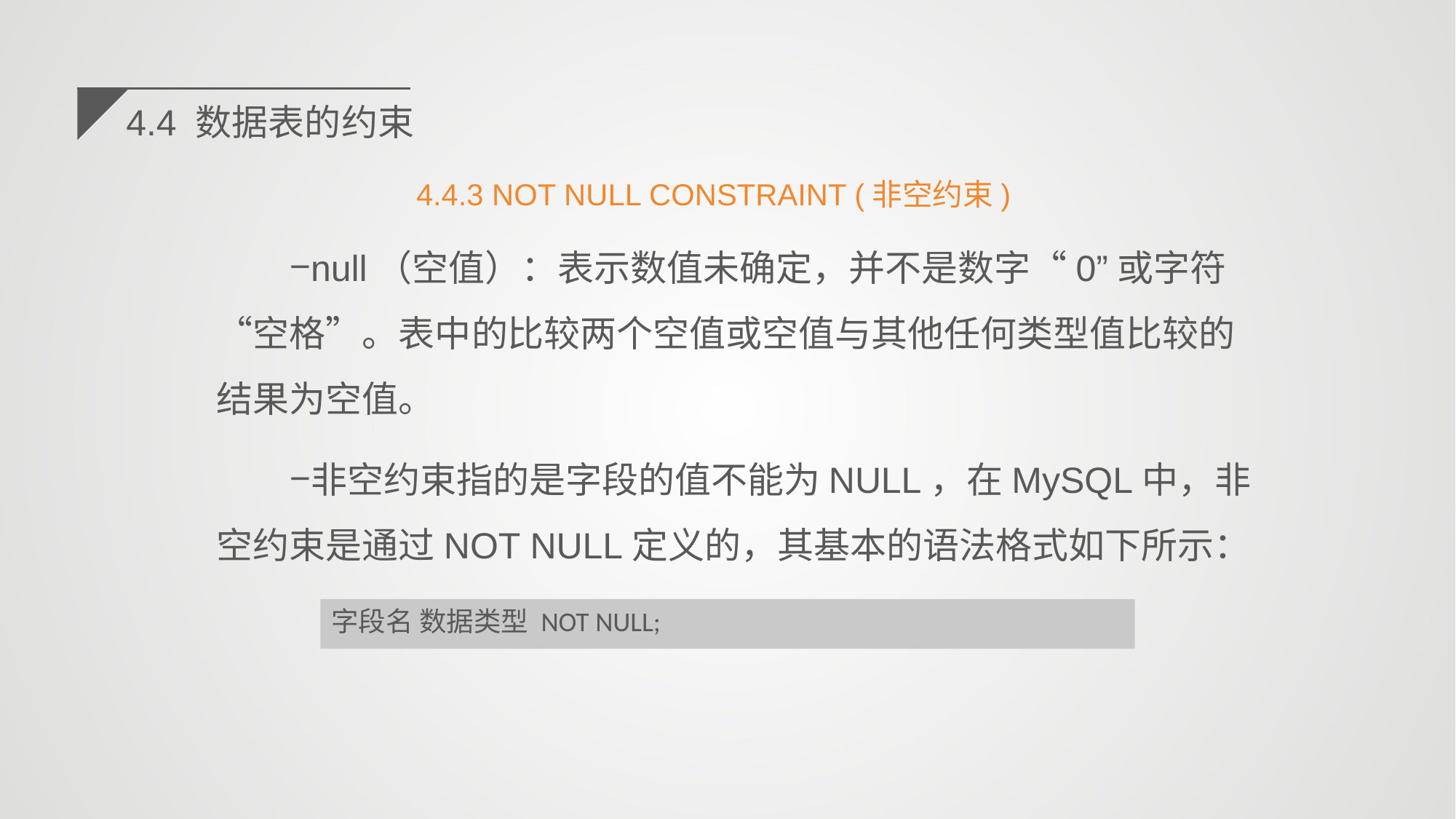

4.4 数据表的约束

4.4.3 NOT NULL CONSTRAINT (非空约束)
null（空值）：表示数值未确定，并不是数字“0”或字符“空格”。表中的比较两个空值或空值与其他任何类型值比较的结果为空值。
非空约束指的是字段的值不能为NULL，在MySQL中，非空约束是通过NOT NULL定义的，其基本的语法格式如下所示：

字段名 数据类型 NOT NULL;